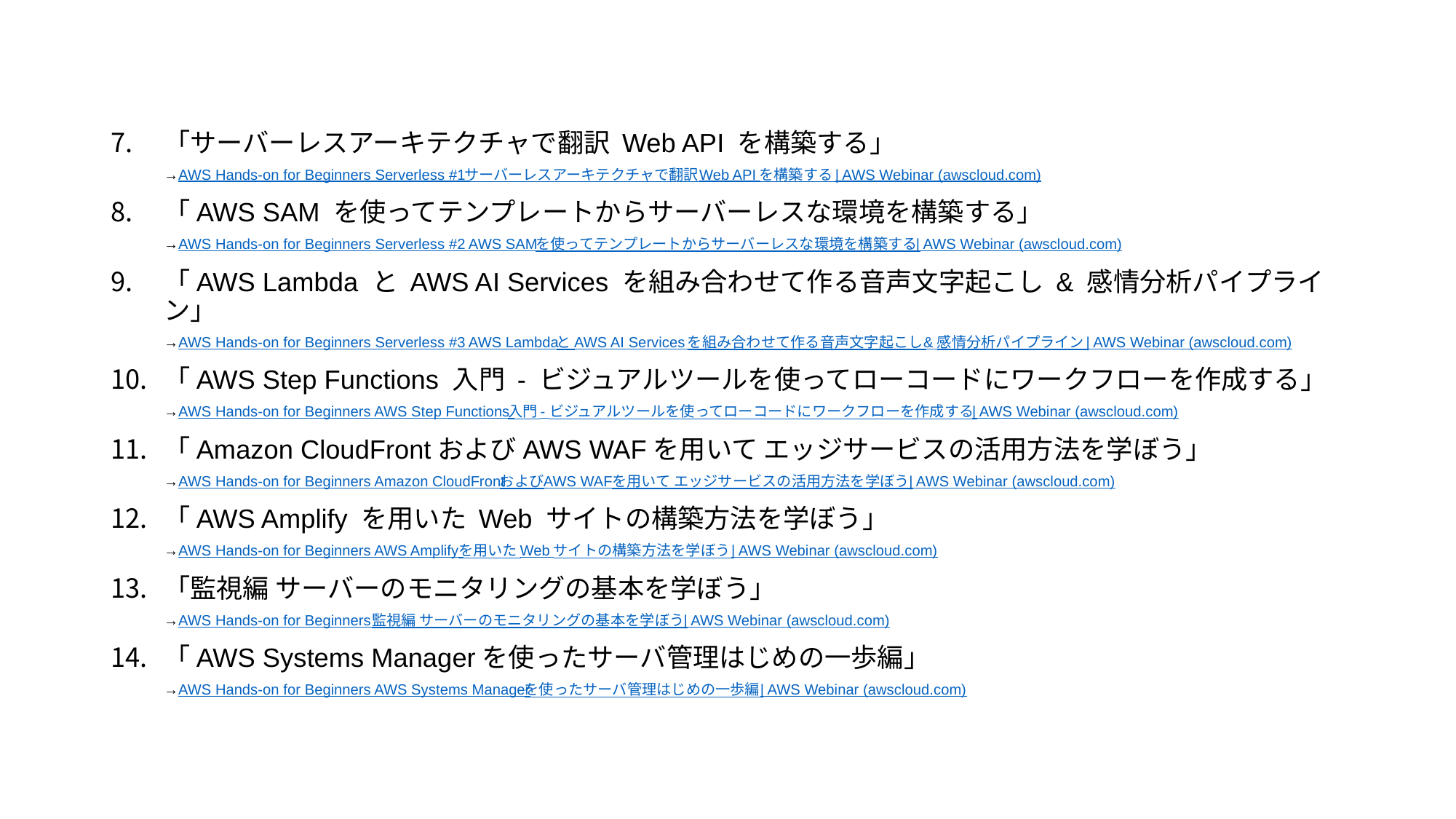

「サーバーレスアーキテクチャで翻訳 Web API を構築する」
→AWS Hands-on for Beginners Serverless #1 サーバーレスアーキテクチャで翻訳 Web API を構築する | AWS Webinar (awscloud.com)
「AWS SAM を使ってテンプレートからサーバーレスな環境を構築する」
→AWS Hands-on for Beginners Serverless #2 AWS SAM を使ってテンプレートからサーバーレスな環境を構築する | AWS Webinar (awscloud.com)
「AWS Lambda と AWS AI Services を組み合わせて作る音声文字起こし & 感情分析パイプライン」
→AWS Hands-on for Beginners Serverless #3 AWS Lambda と AWS AI Services を組み合わせて作る音声文字起こし & 感情分析パイプライン | AWS Webinar (awscloud.com)
「AWS Step Functions 入門 - ビジュアルツールを使ってローコードにワークフローを作成する」
→AWS Hands-on for Beginners AWS Step Functions 入門 - ビジュアルツールを使ってローコードにワークフローを作成する | AWS Webinar (awscloud.com)
「Amazon CloudFrontおよびAWS WAFを用いて エッジサービスの活用方法を学ぼう」
→AWS Hands-on for Beginners Amazon CloudFrontおよびAWS WAFを用いて エッジサービスの活用方法を学ぼう | AWS Webinar (awscloud.com)
「AWS Amplify を用いた Web サイトの構築方法を学ぼう」
→AWS Hands-on for Beginners AWS Amplify を用いた Web サイトの構築方法を学ぼう | AWS Webinar (awscloud.com)
「監視編 サーバーのモニタリングの基本を学ぼう」
→AWS Hands-on for Beginners 監視編 サーバーのモニタリングの基本を学ぼう | AWS Webinar (awscloud.com)
「AWS Systems Managerを使ったサーバ管理はじめの一歩編」
→AWS Hands-on for Beginners AWS Systems Managerを使ったサーバ管理はじめの一歩編 | AWS Webinar (awscloud.com)